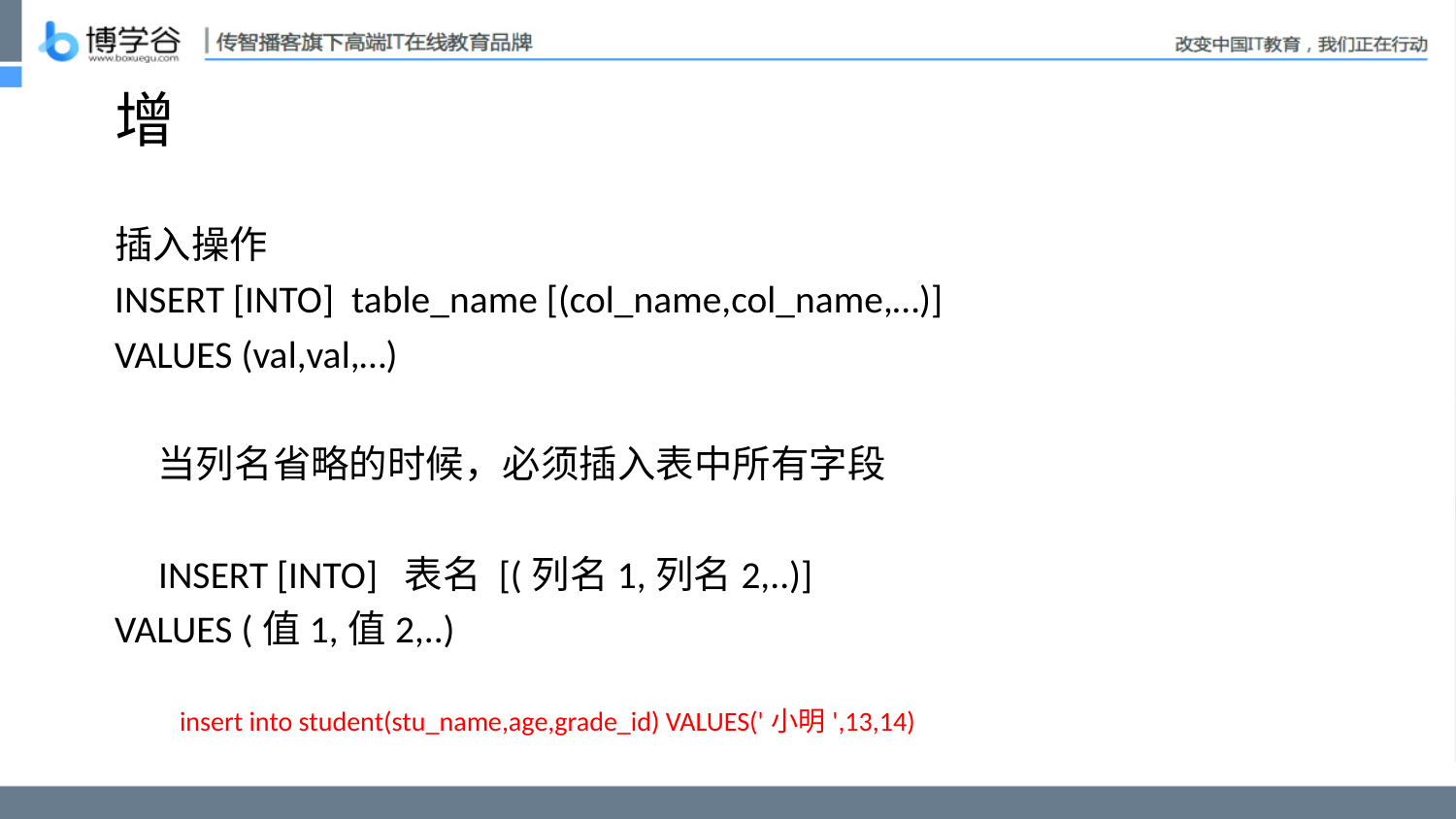

# 增
插入操作
INSERT [INTO]  table_name [(col_name,col_name,…)]
VALUES (val,val,…)

    当列名省略的时候，必须插入表中所有字段

     INSERT [INTO]  表名 [(列名1,列名2,..)]
VALUES (值1,值2,..)

insert into student(stu_name,age,grade_id) VALUES('小明',13,14)